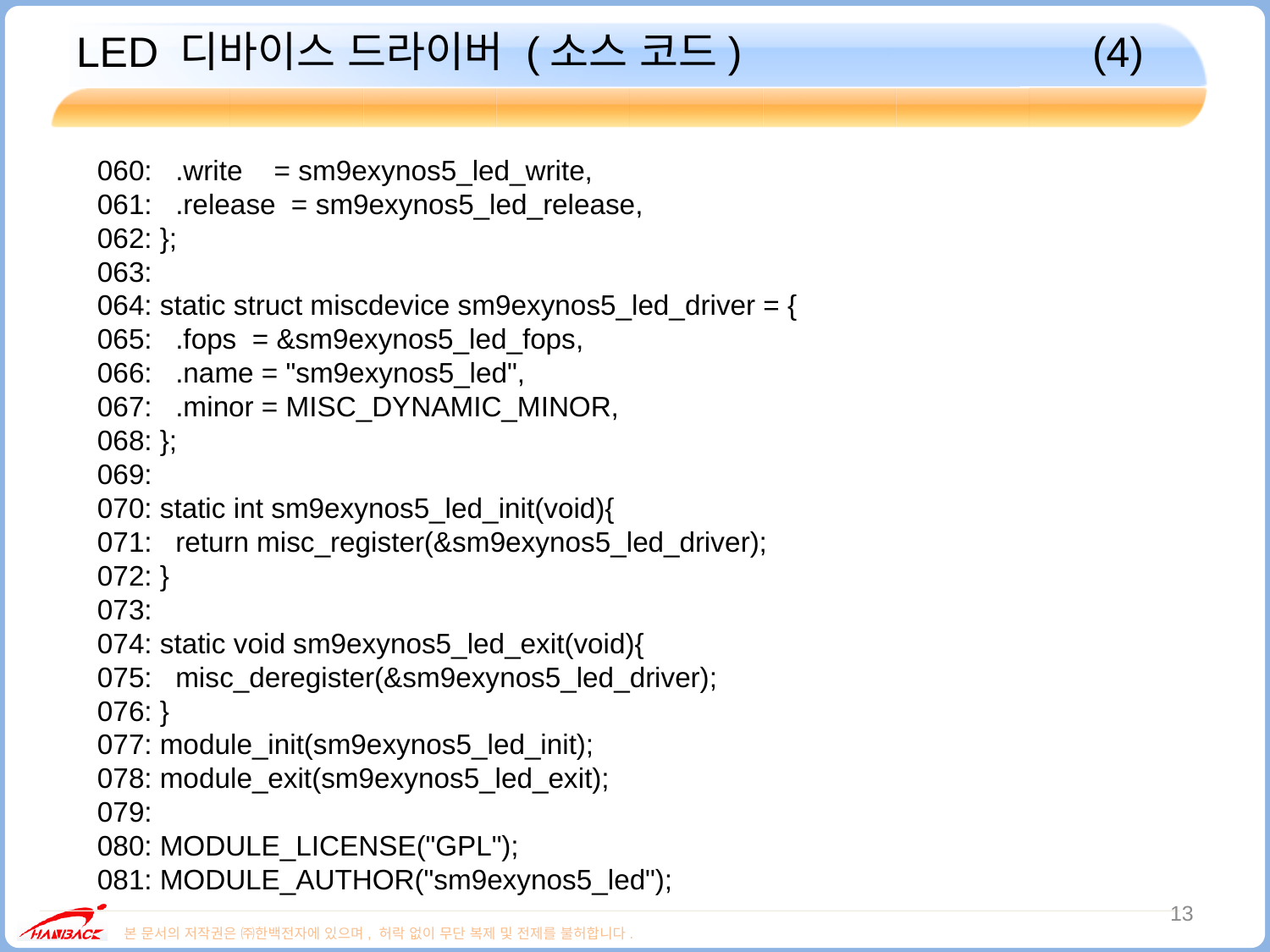

# LED 디바이스 드라이버 (소스 코드)			(4)
060:   .write    = sm9exynos5_led_write,
061:   .release  = sm9exynos5_led_release,
062: };
063:
064: static struct miscdevice sm9exynos5_led_driver = {
065:   .fops  = &sm9exynos5_led_fops,
066:   .name = "sm9exynos5_led",
067:   .minor = MISC_DYNAMIC_MINOR,
068: };
069:
070: static int sm9exynos5_led_init(void){
071:   return misc_register(&sm9exynos5_led_driver);
072: }
073:
074: static void sm9exynos5_led_exit(void){
075:   misc_deregister(&sm9exynos5_led_driver);
076: }
077: module_init(sm9exynos5_led_init);
078: module_exit(sm9exynos5_led_exit);
079:
080: MODULE_LICENSE("GPL");
081: MODULE_AUTHOR("sm9exynos5_led");
13